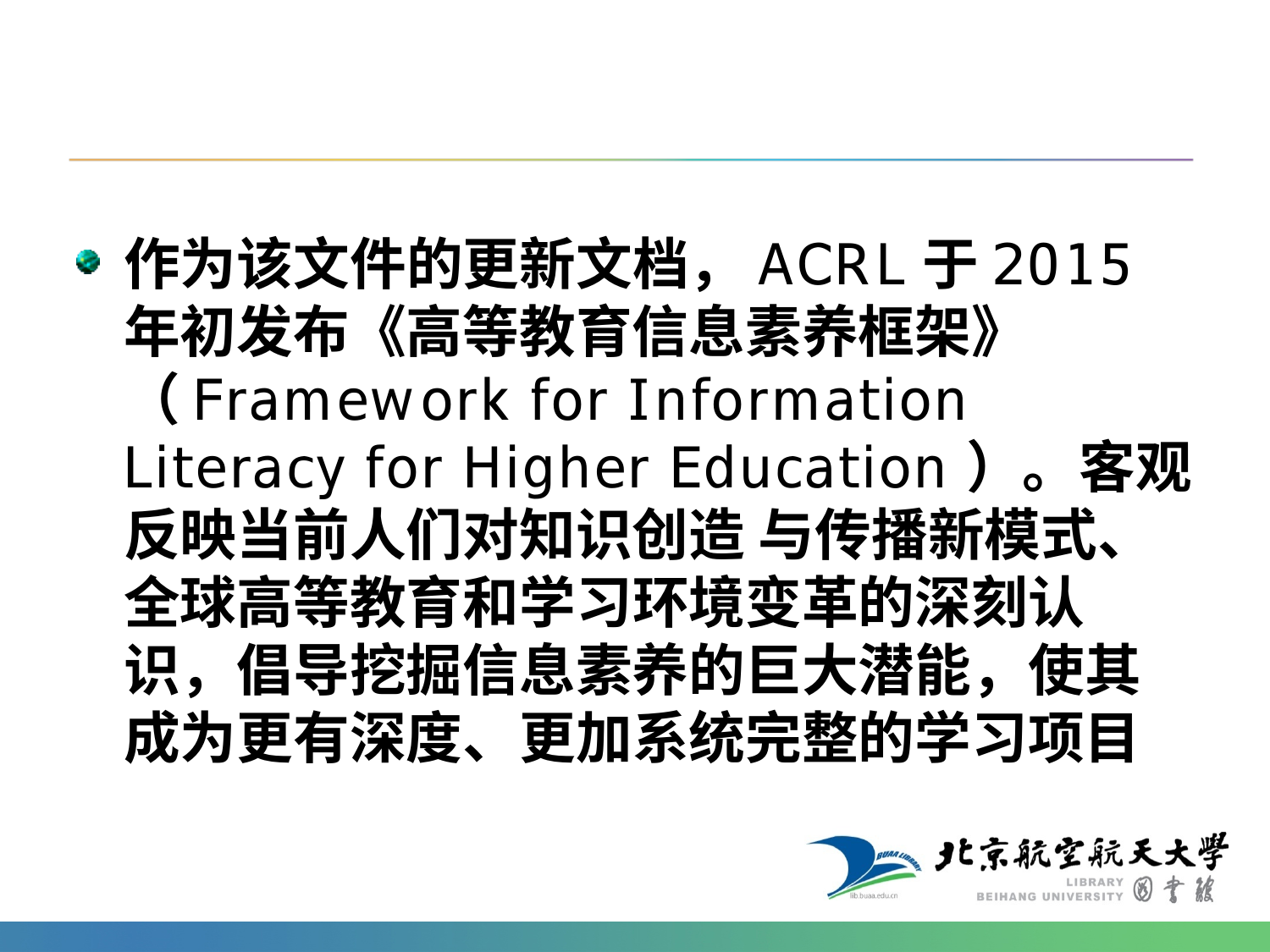

#
作为该文件的更新文档，ACRL于2015年初发布《高等教育信息素养框架》（Framework for Information Literacy for Higher Education）。客观反映当前人们对知识创造 与传播新模式、全球高等教育和学习环境变革的深刻认识，倡导挖掘信息素养的巨大潜能，使其成为更有深度、更加系统完整的学习项目